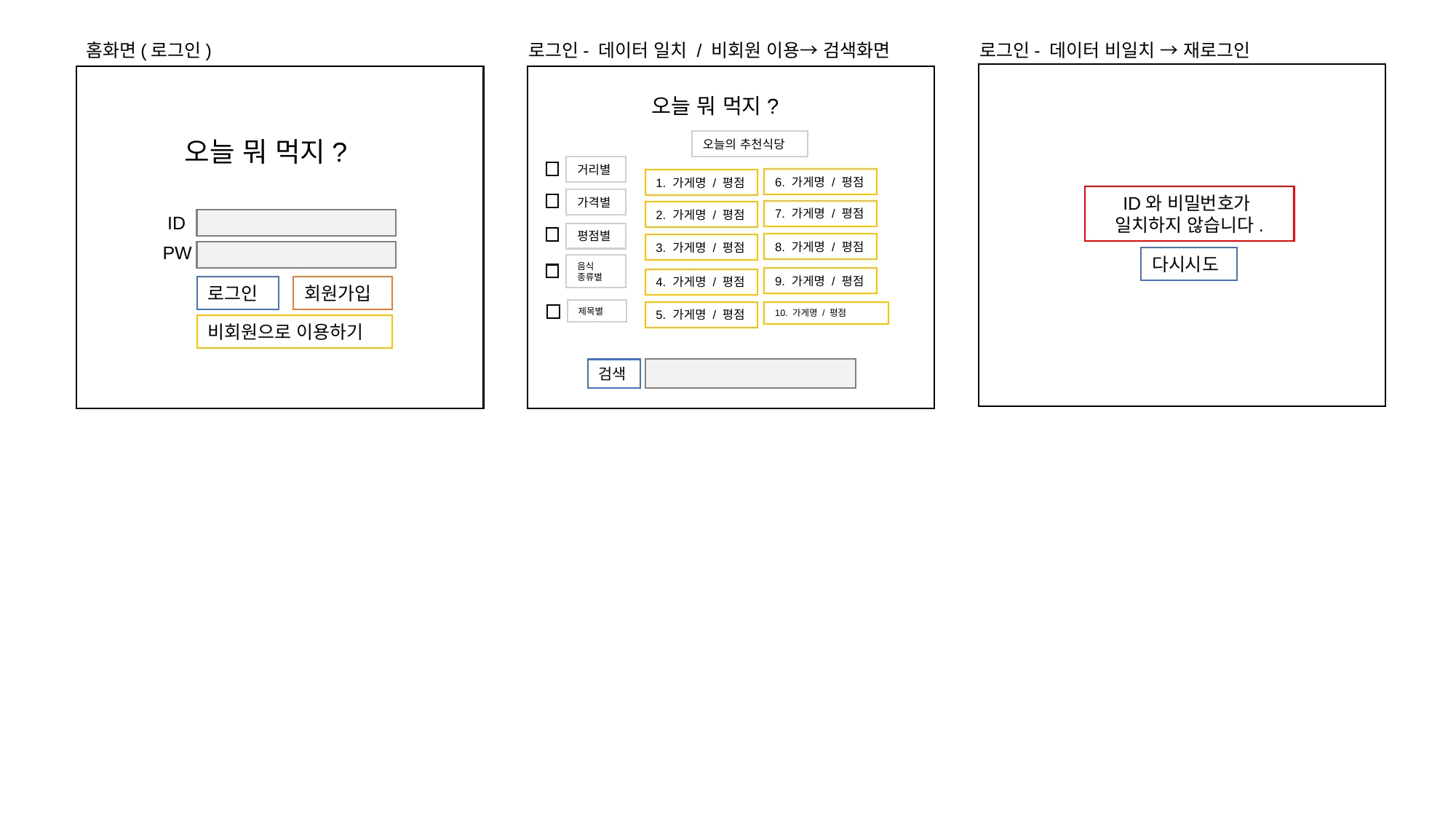

홈화면(로그인)
로그인- 데이터 일치 / 비회원 이용→ 검색화면
로그인- 데이터 비일치 → 재로그인

오늘 뭐 먹지?
오늘 뭐 먹지?
오늘의 추천식당
거리별

6. 가게명 / 평점
1. 가게명 / 평점
ID와 비밀번호가
일치하지 않습니다.
가격별

7. 가게명 / 평점
2. 가게명 / 평점
ID

평점별

8. 가게명 / 평점
3. 가게명 / 평점
PW

다시시도
음식
종류별

9. 가게명 / 평점
4. 가게명 / 평점
로그인
회원가입
제목별
10. 가게명 / 평점
5. 가게명 / 평점

비회원으로 이용하기

검색